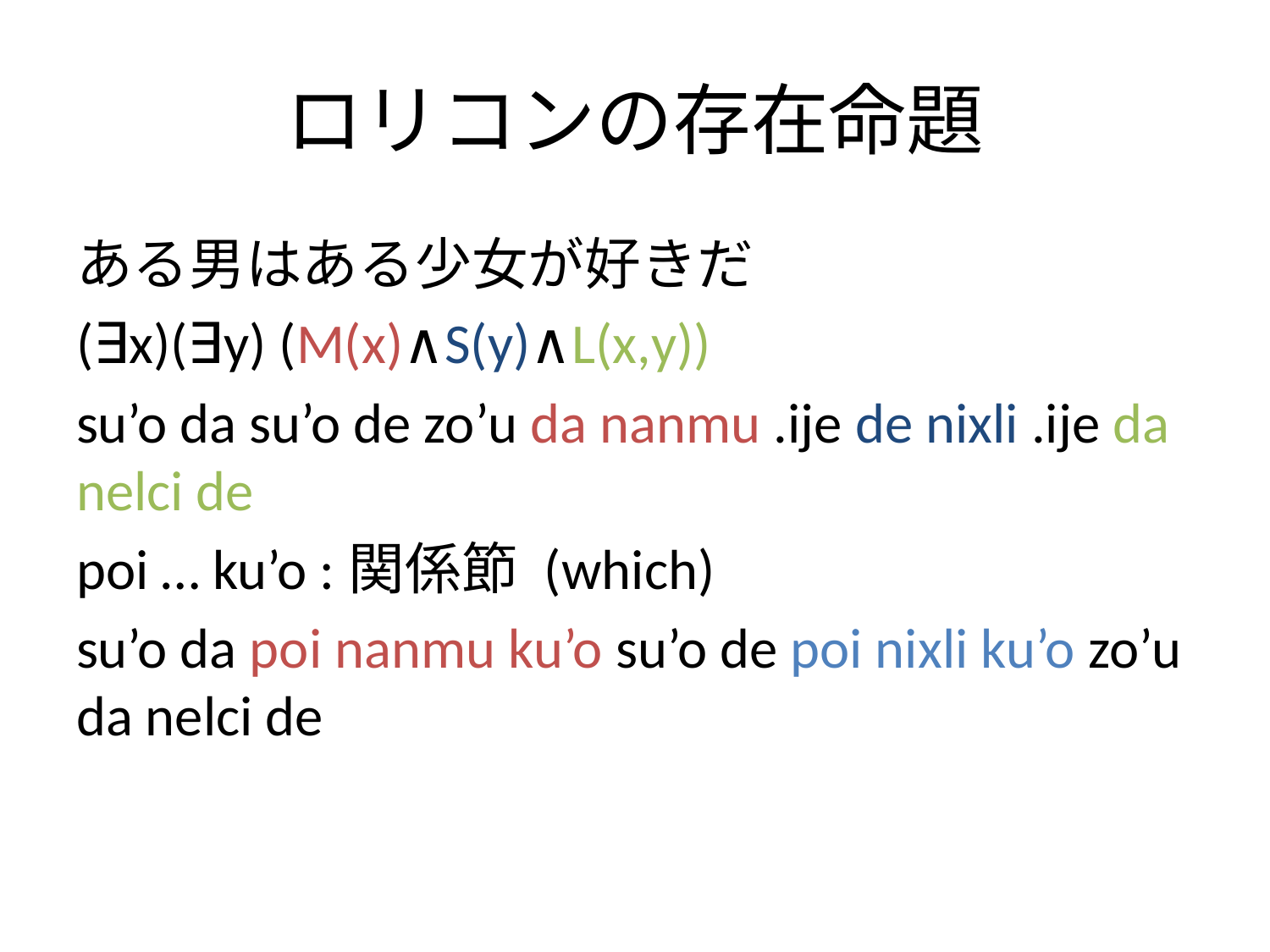

# ロリコンの存在命題
ある男はある少女が好きだ
(∃x)(∃y) (M(x)∧S(y)∧L(x,y))
su’o da su’o de zo’u da nanmu .ije de nixli .ije da nelci de
poi … ku’o :関係節 (which)
su’o da poi nanmu ku’o su’o de poi nixli ku’o zo’u da nelci de